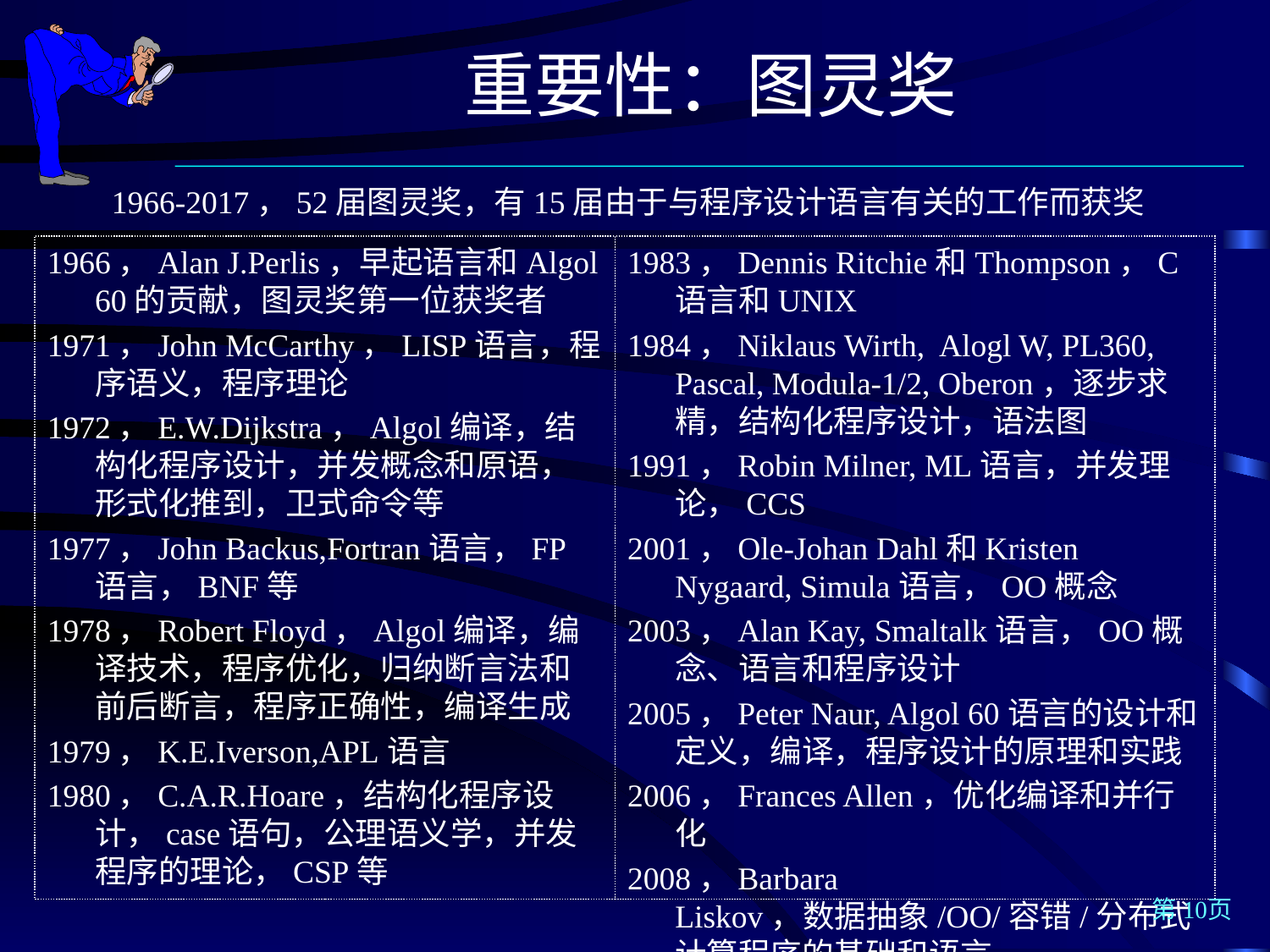

重要性：图灵奖
1966-2017，52届图灵奖，有15届由于与程序设计语言有关的工作而获奖

1966，Alan J.Perlis，早起语言和Algol 60的贡献，图灵奖第一位获奖者
1971，John McCarthy，LISP语言，程序语义，程序理论
1972，E.W.Dijkstra，Algol编译，结构化程序设计，并发概念和原语，形式化推到，卫式命令等
1977，John Backus,Fortran语言，FP语言，BNF等
1978，Robert Floyd，Algol编译，编译技术，程序优化，归纳断言法和前后断言，程序正确性，编译生成
1979，K.E.Iverson,APL语言
1980，C.A.R.Hoare，结构化程序设计，case语句，公理语义学，并发程序的理论，CSP等

1983，Dennis Ritchie和Thompson，C语言和UNIX
1984，Niklaus Wirth,  Alogl W, PL360, Pascal, Modula-1/2, Oberon，逐步求精，结构化程序设计，语法图
1991，Robin Milner, ML语言，并发理论，CCS
2001，Ole-Johan Dahl和Kristen Nygaard, Simula语言，OO概念
2003，Alan Kay, Smaltalk语言，OO概念、语言和程序设计
2005，Peter Naur, Algol 60语言的设计和定义，编译，程序设计的原理和实践
2006，Frances Allen，优化编译和并行化
2008，Barbara Liskov，数据抽象/OO/容错/分布式计算程序的基础和语言
第10页